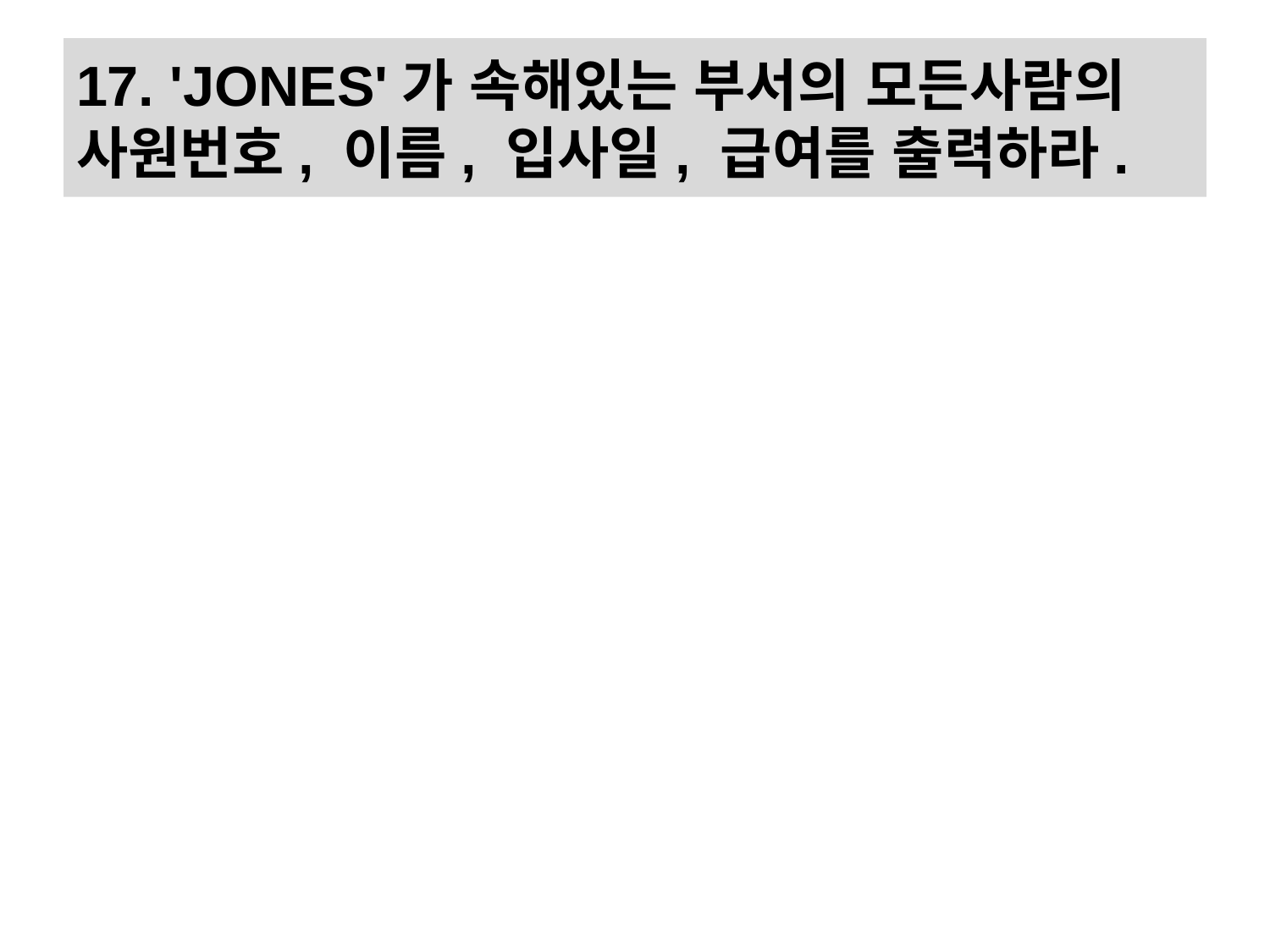

# 17. 'JONES'가 속해있는 부서의 모든사람의 사원번호, 이름, 입사일, 급여를 출력하라.